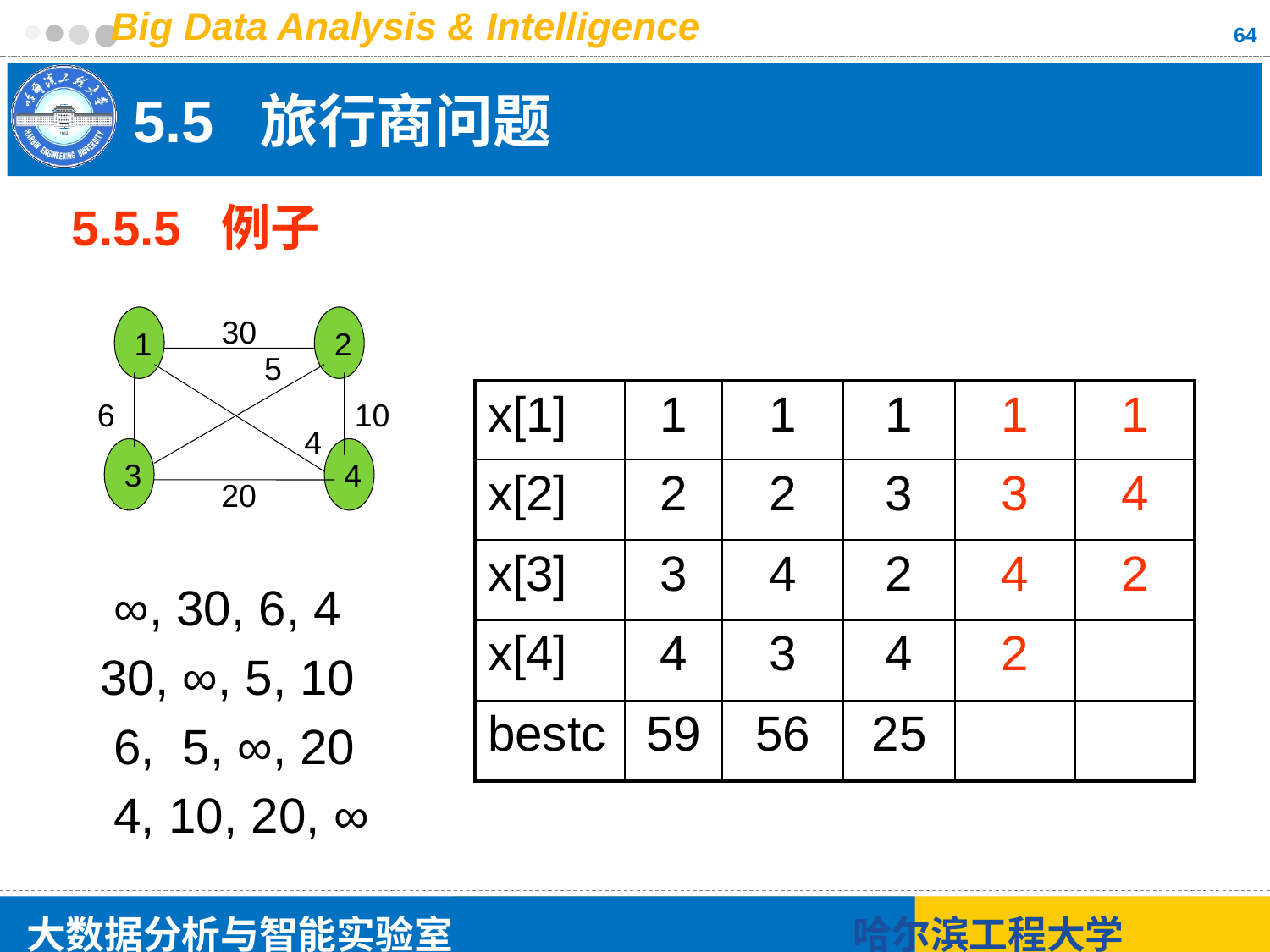

64
# 5.5  旅行商问题
5.5.5  例子
30
1
2
5

6
10
4
3
4

20
| x[1] | 1 | 1 | 1 | 1 | 1 |
| --- | --- | --- | --- | --- | --- |
| x[2] | 2 | 2 | 3 | 3 | 4 |
| x[3] | 3 | 4 | 2 | 4 | 2 |
| x[4] | 4 | 3 | 4 | 2 |  |
| bestc | 59 | 56 | 25 |  |  |
    ∞, 30, 6, 4
   30, ∞, 5, 10
    6,  5, ∞, 20
    4, 10, 20, ∞